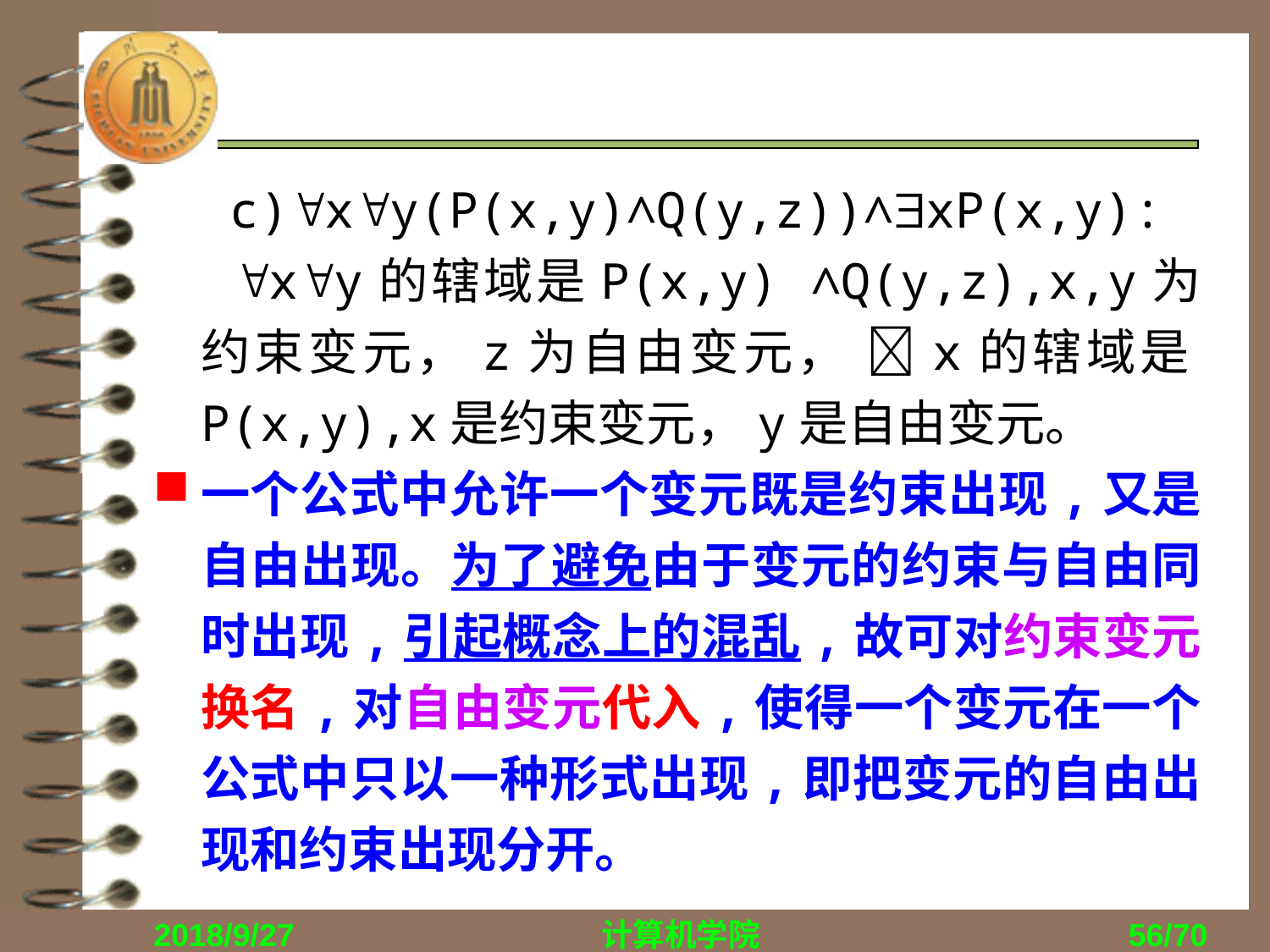

#
  c)∀x∀y(P(x,y)∧Q(y,z))∧∃xP(x,y):   ∀x∀y的辖域是P(x,y) ∧Q(y,z),x,y为约束变元，z为自由变元， ∃x的辖域是P(x,y),x是约束变元，y是自由变元。
一个公式中允许一个变元既是约束出现,又是自由出现。为了避免由于变元的约束与自由同时出现,引起概念上的混乱,故可对约束变元换名,对自由变元代入,使得一个变元在一个公式中只以一种形式出现,即把变元的自由出现和约束出现分开。
2018/9/27
计算机学院
56/70